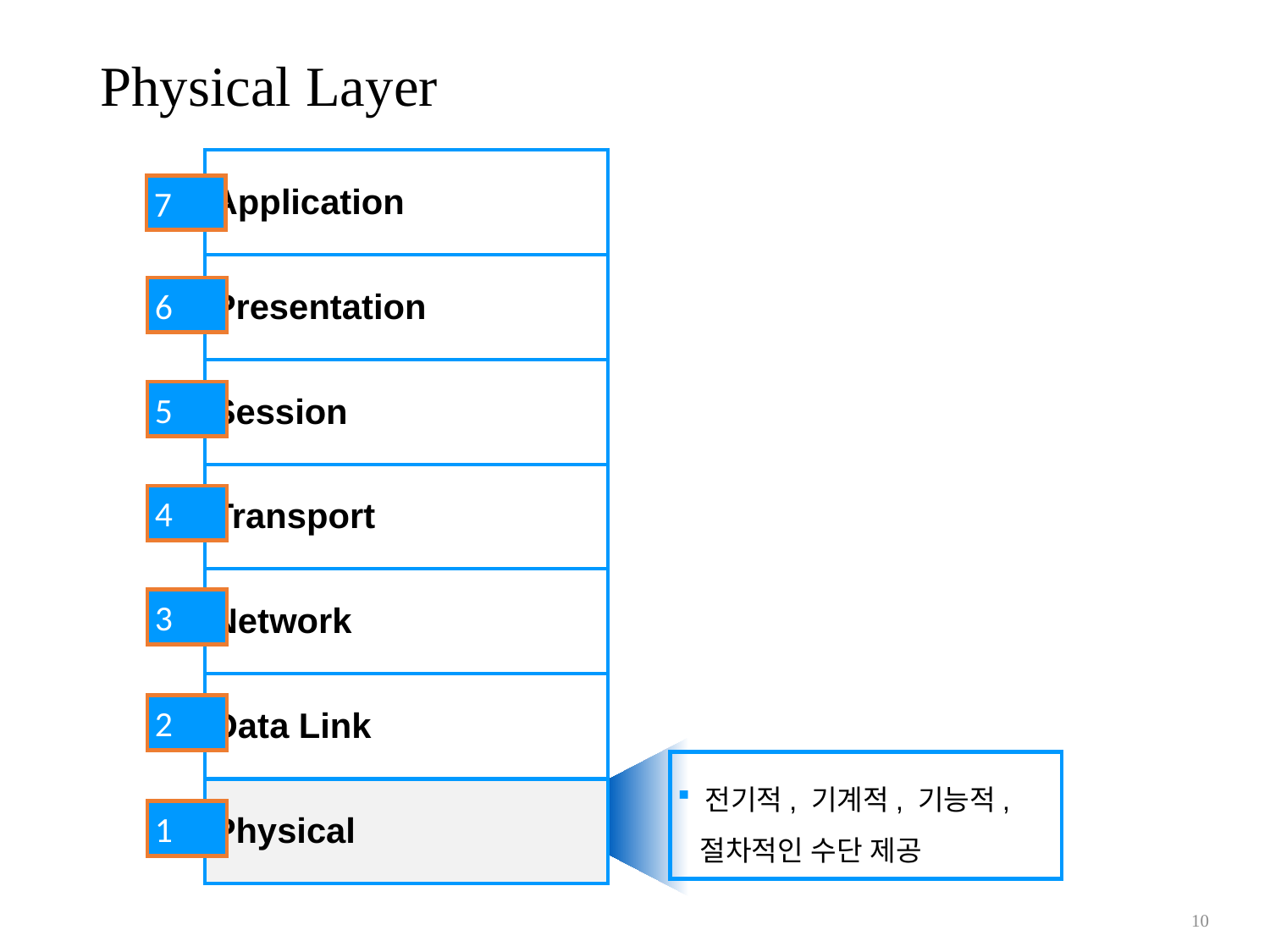

Physical Layer
| Application |
| --- |
| Presentation |
| Session |
| Transport |
| Network |
| Data Link |
| Physical |
7
6
5
4
3
2
 전기적, 기계적, 기능적,
  절차적인 수단 제공

1
10